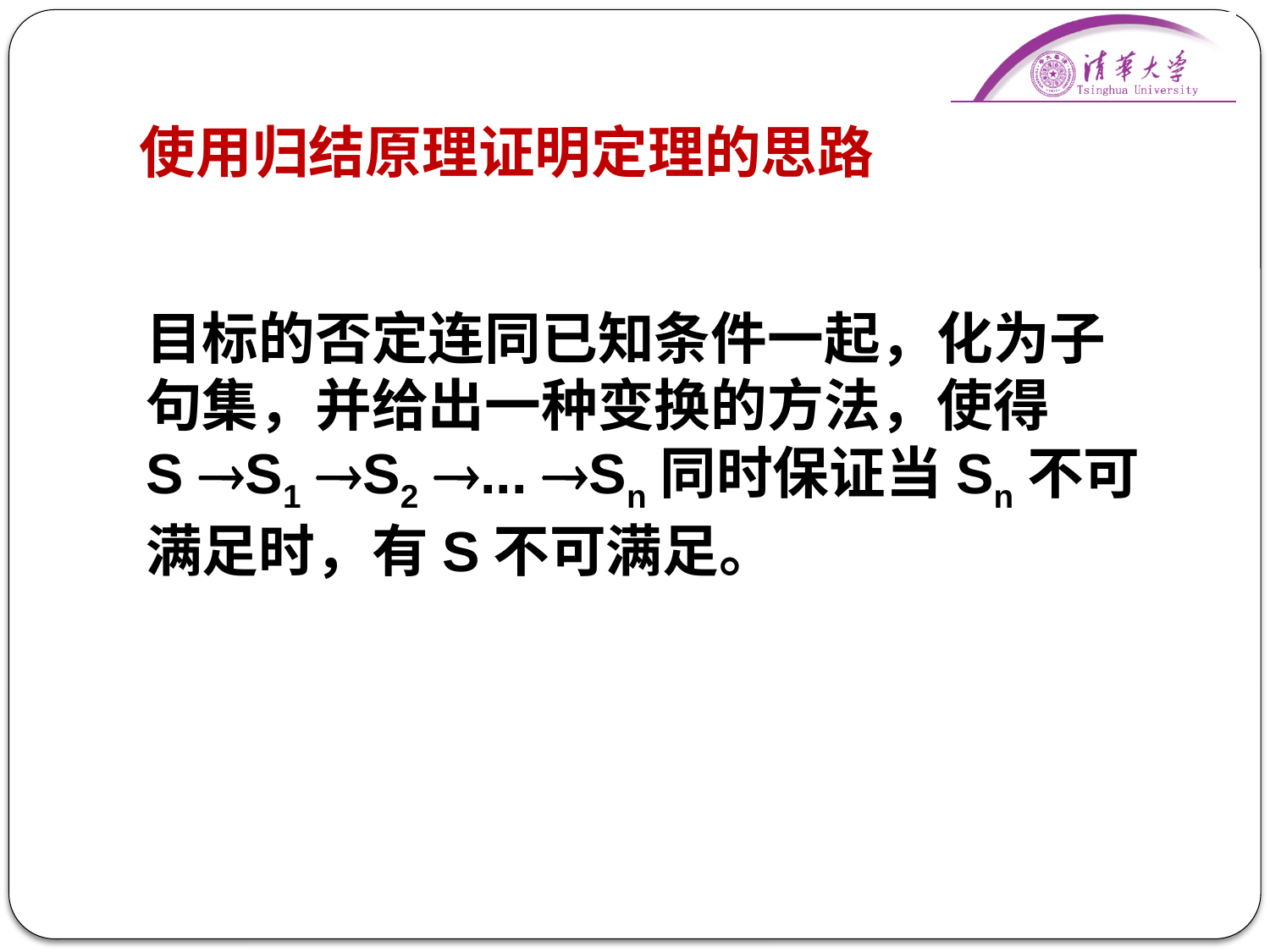

# 使用归结原理证明定理的思路
	目标的否定连同已知条件一起，化为子句集，并给出一种变换的方法，使得        S →S1 →S2 →... →Sn同时保证当Sn不可满足时，有S不可满足。

9